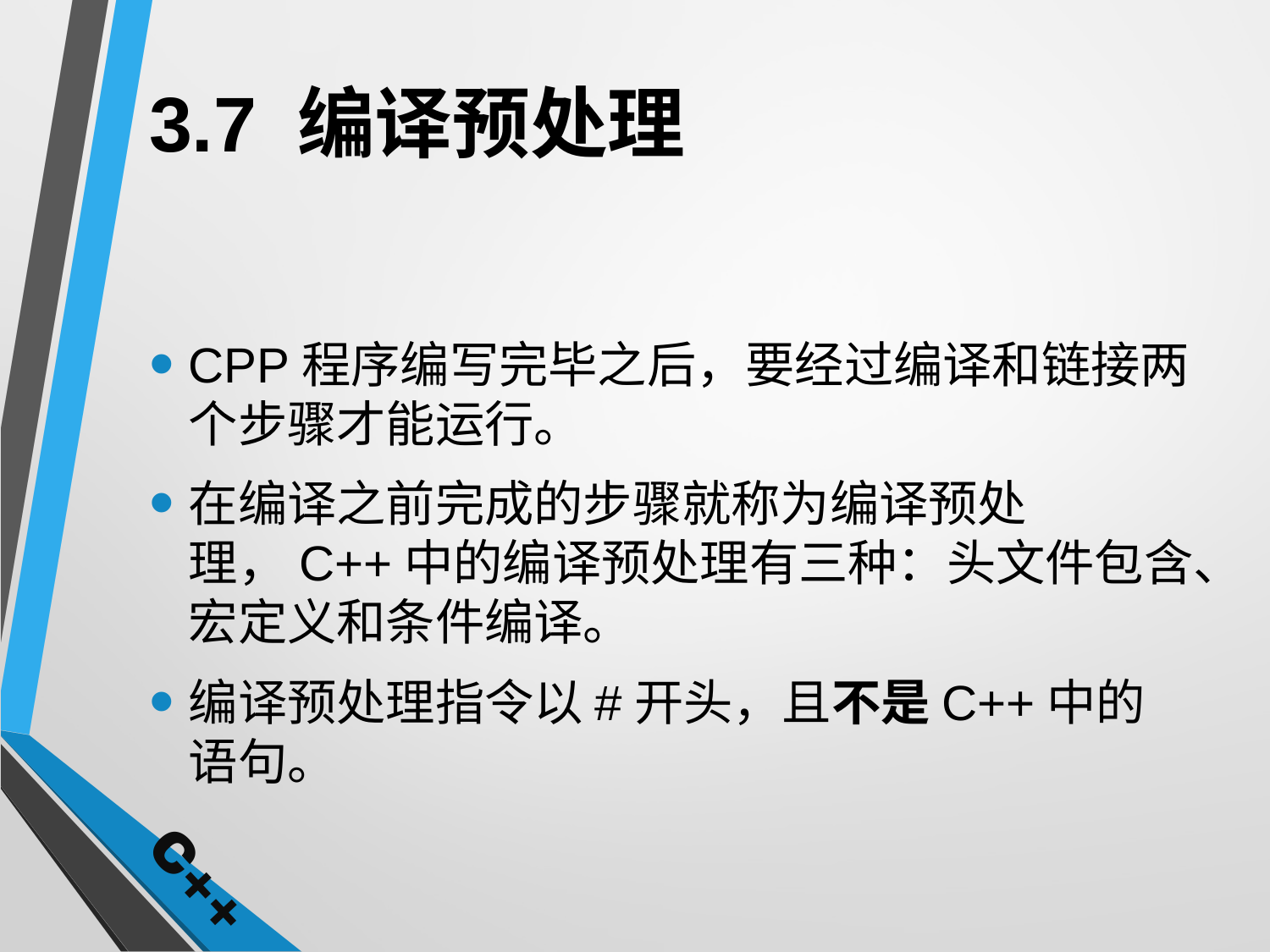

# 3.7 编译预处理
CPP程序编写完毕之后，要经过编译和链接两个步骤才能运行。
在编译之前完成的步骤就称为编译预处理，C++中的编译预处理有三种：头文件包含、宏定义和条件编译。
编译预处理指令以#开头，且不是C++中的语句。